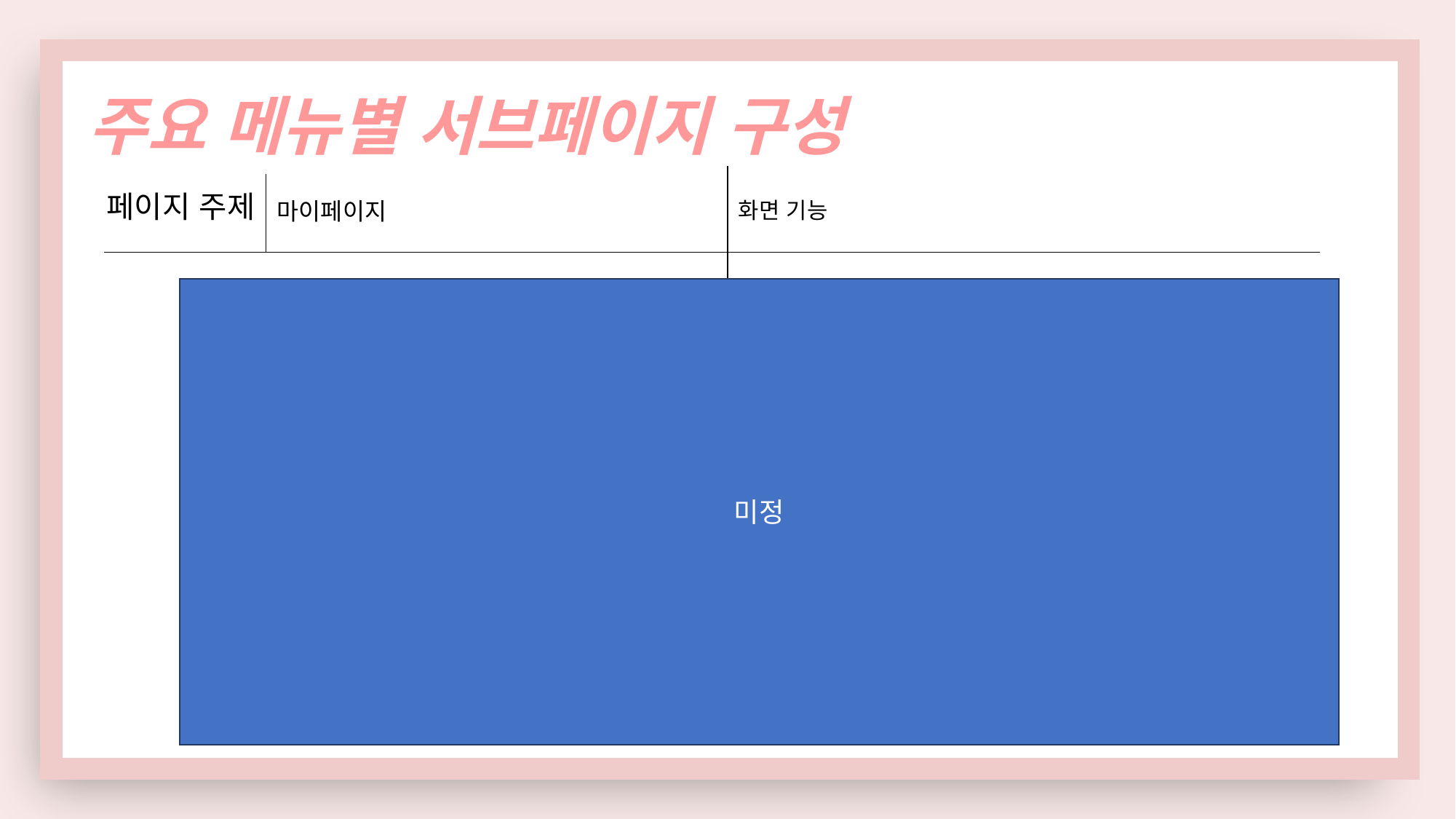

주요 메뉴별 서브페이지 구성
페이지 주제

마이페이지

화면 기능

미정
로